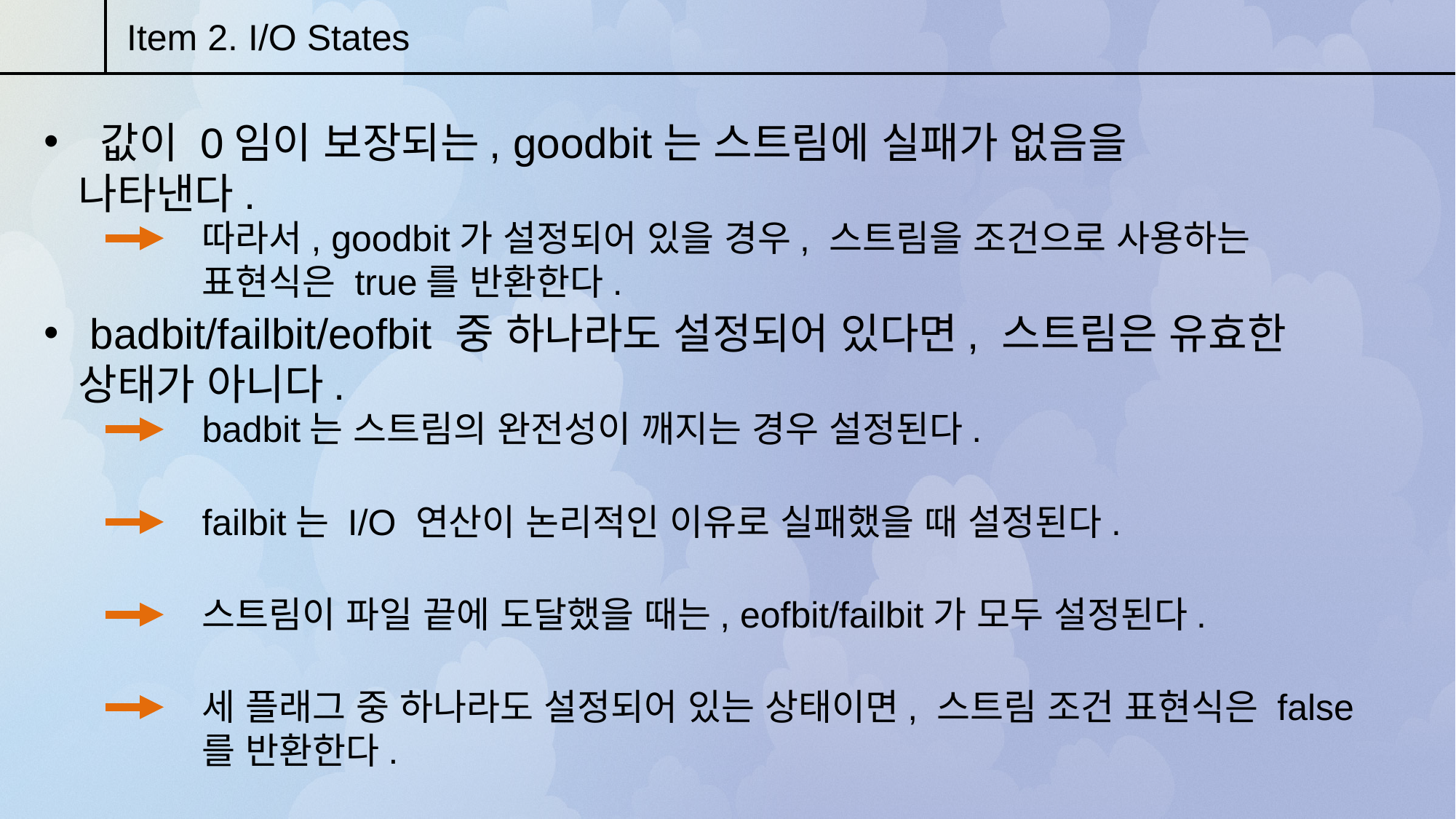

Item 2. I/O States
 값이 0임이 보장되는, goodbit는 스트림에 실패가 없음을 나타낸다.
따라서, goodbit가 설정되어 있을 경우, 스트림을 조건으로 사용하는 표현식은 true를 반환한다.
 badbit/failbit/eofbit 중 하나라도 설정되어 있다면, 스트림은 유효한 상태가 아니다.
badbit는 스트림의 완전성이 깨지는 경우 설정된다.
failbit는 I/O 연산이 논리적인 이유로 실패했을 때 설정된다.
스트림이 파일 끝에 도달했을 때는, eofbit/failbit가 모두 설정된다.
세 플래그 중 하나라도 설정되어 있는 상태이면, 스트림 조건 표현식은 false를 반환한다.